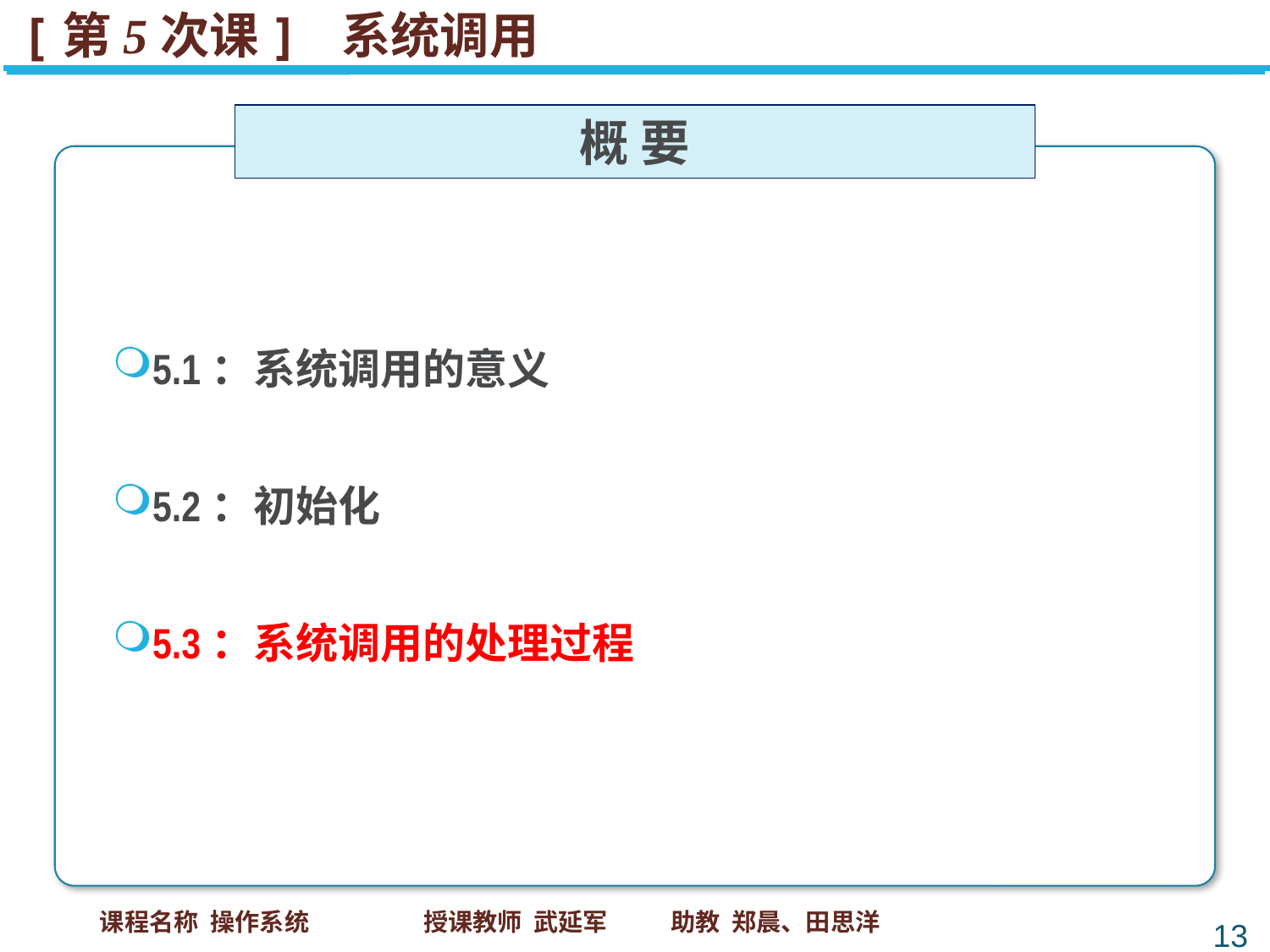

[第5次课] 系统调用

概 要

5.1：系统调用的意义

5.2：初始化

5.3：系统调用的处理过程

课程名称  操作系统                    授课教师  武延军           助教  郑晨、田思洋
13